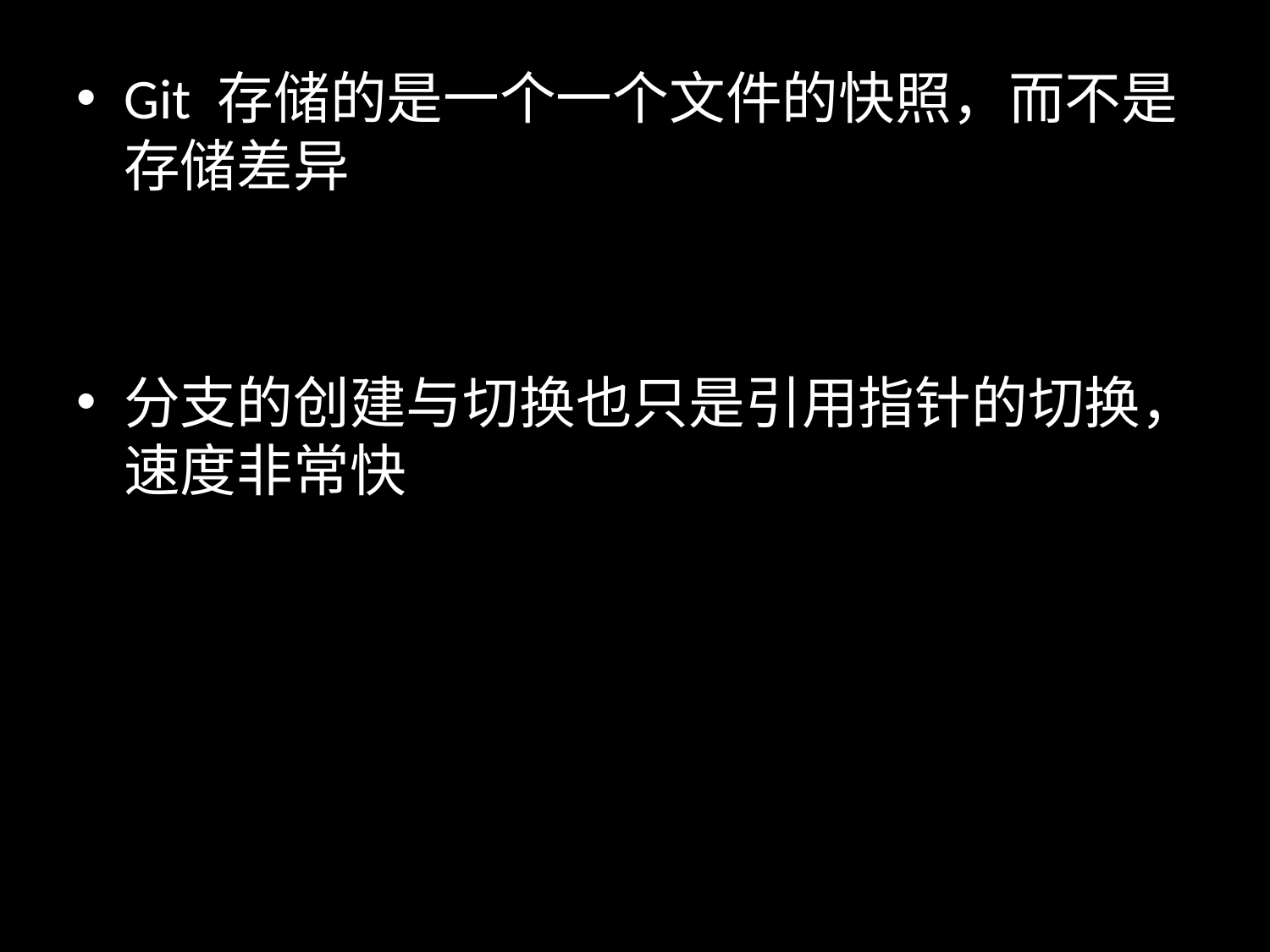

Git 存储的是一个一个文件的快照，而不是存储差异

分支的创建与切换也只是引用指针的切换，速度非常快